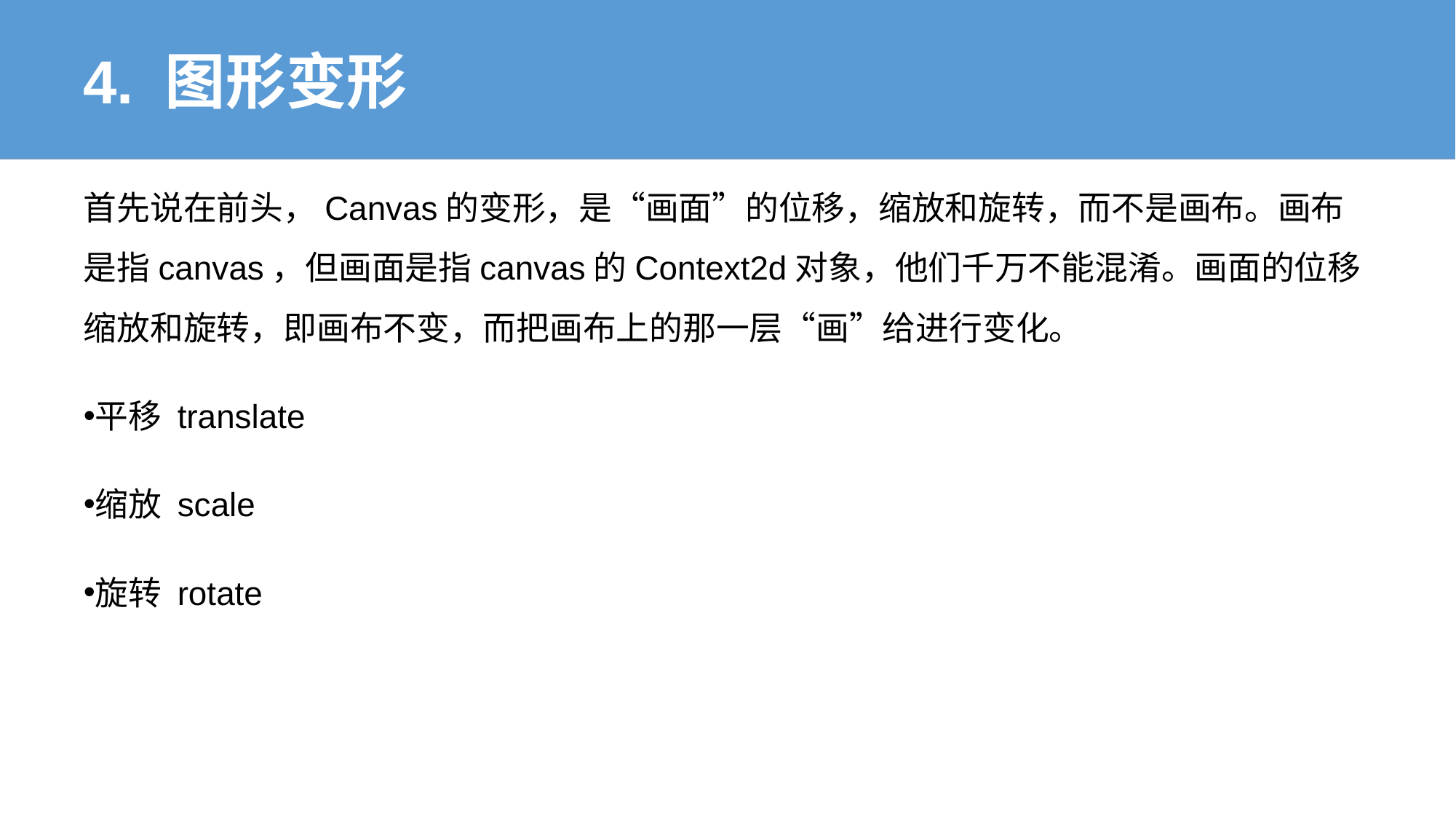

# 4. 图形变形
首先说在前头，Canvas的变形，是“画面”的位移，缩放和旋转，而不是画布。画布是指canvas，但画面是指canvas的Context2d对象，他们千万不能混淆。画面的位移缩放和旋转，即画布不变，而把画布上的那一层“画”给进行变化。
平移 translate
缩放 scale
旋转 rotate